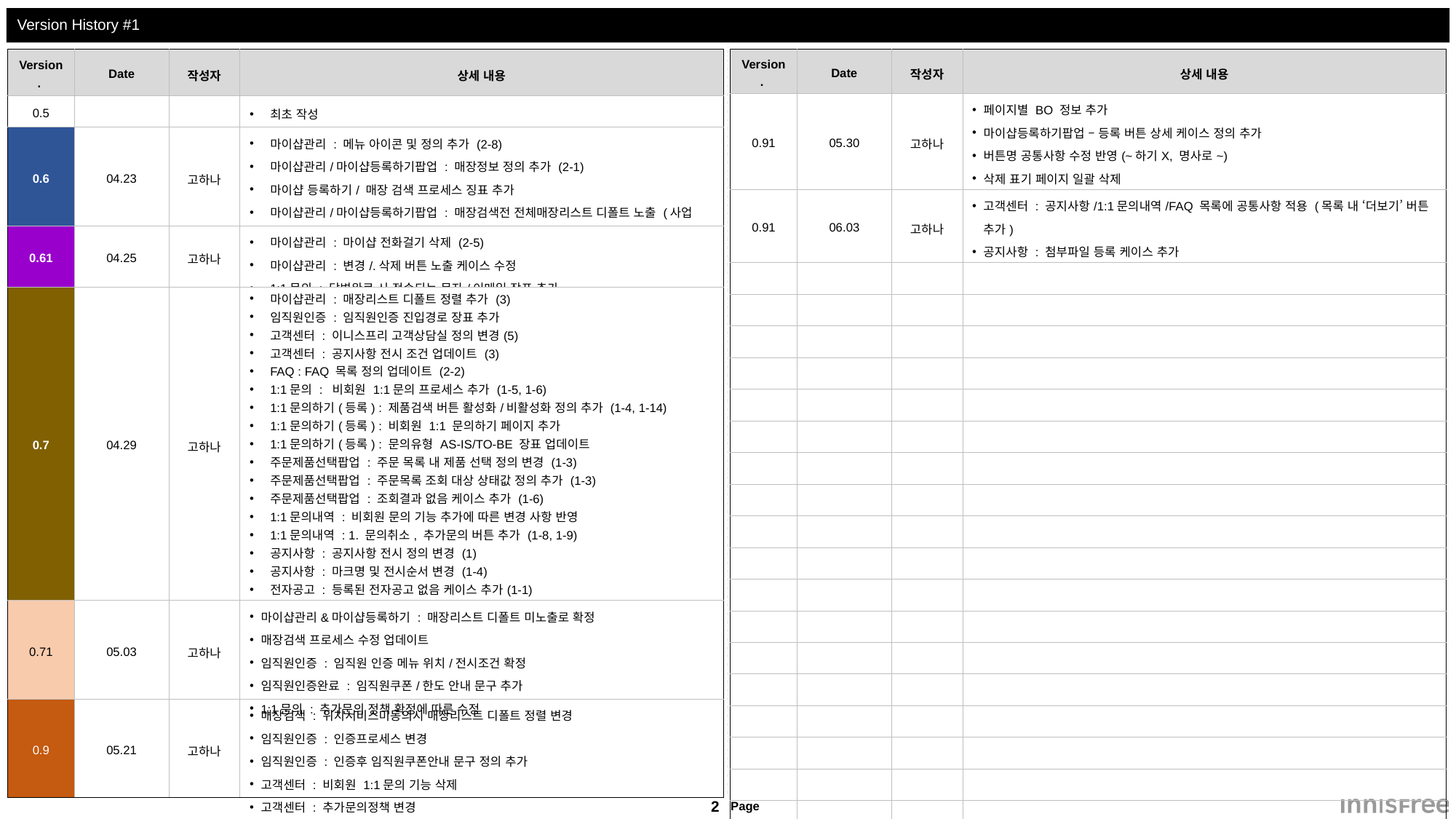

# Version History #1
| Version. | Date | 작성자 | 상세 내용 |
| --- | --- | --- | --- |
| 0.5 |  |  | 최초 작성 |
| 0.6 | 04.23 | 고하나 | 마이샵관리 : 메뉴 아이콘 및 정의 추가 (2-8) 마이샵관리/마이샵등록하기팝업 : 매장정보 정의 추가 (2-1) 마이샵 등록하기/ 매장 검색 프로세스 징표 추가 마이샵관리/마이샵등록하기팝업 : 매장검색전 전체매장리스트 디폴트 노출 (사업 확정) |
| 0.61 | 04.25 | 고하나 | 마이샵관리 : 마이샵 전화걸기 삭제 (2-5) 마이샵관리 : 변경/.삭제 버튼 노출 케이스 수정 1:1문의 : 답변완료 시 전송되는 문자/이메일 장표 추가 |
| 0.7 | 04.29 | 고하나 | 마이샵관리 : 매장리스트 디폴트 정렬 추가 (3) 임직원인증 : 임직원인증 진입경로 장표 추가 고객센터 : 이니스프리 고객상담실 정의 변경(5) 고객센터 : 공지사항 전시 조건 업데이트 (3) FAQ : FAQ 목록 정의 업데이트 (2-2) 1:1문의 : 비회원 1:1문의 프로세스 추가 (1-5, 1-6) 1:1문의하기(등록) : 제품검색 버튼 활성화/비활성화 정의 추가 (1-4, 1-14) 1:1문의하기(등록) : 비회원 1:1 문의하기 페이지 추가 1:1문의하기(등록) : 문의유형 AS-IS/TO-BE 장표 업데이트 주문제품선택팝업 : 주문 목록 내 제품 선택 정의 변경 (1-3) 주문제품선택팝업 : 주문목록 조회 대상 상태값 정의 추가 (1-3) 주문제품선택팝업 : 조회결과 없음 케이스 추가 (1-6) 1:1문의내역 : 비회원 문의 기능 추가에 따른 변경 사항 반영 1:1문의내역 : 1. 문의취소, 추가문의 버튼 추가 (1-8, 1-9) 공지사항 : 공지사항 전시 정의 변경 (1) 공지사항 : 마크명 및 전시순서 변경 (1-4) 전자공고 : 등록된 전자공고 없음 케이스 추가(1-1) |
| 0.71 | 05.03 | 고하나 | 마이샵관리&마이샵등록하기 : 매장리스트 디폴트 미노출로 확정 매장검색 프로세스 수정 업데이트 임직원인증 : 임직원 인증 메뉴 위치/전시조건 확정 임직원인증완료 : 임직원쿠폰/한도 안내 문구 추가 1:1문의 : 추가문의 정책 확정에 따른 수정 |
| 0.9 | 05.21 | 고하나 | 매장검색 : 위치서비스미동의시 매장리스트 디폴트 정렬 변경 임직원인증 : 인증프로세스 변경 임직원인증 : 인증후 임직원쿠폰안내 문구 정의 추가 고객센터 : 비회원 1:1문의 기능 삭제 고객센터 : 추가문의정책 변경 정책 변경 |
| Version. | Date | 작성자 | 상세 내용 |
| --- | --- | --- | --- |
| 0.91 | 05.30 | 고하나 | 페이지별 BO 정보 추가 마이샵등록하기팝업 – 등록 버튼 상세 케이스 정의 추가 버튼명 공통사항 수정 반영(~하기X, 명사로~) 삭제 표기 페이지 일괄 삭제 |
| 0.91 | 06.03 | 고하나 | 고객센터 : 공지사항/1:1문의내역/FAQ 목록에 공통사항 적용 (목록 내 ‘더보기’ 버튼 추가) 공지사항 : 첨부파일 등록 케이스 추가 |
|  |  |  |  |
|  |  |  |  |
|  |  |  |  |
|  |  |  |  |
|  |  |  |  |
|  |  |  |  |
|  |  |  |  |
|  |  |  |  |
|  |  |  |  |
|  |  |  |  |
|  |  |  |  |
|  |  |  |  |
|  |  |  |  |
|  |  |  |  |
|  |  |  |  |
|  |  |  |  |
|  |  |  |  |
|  |  |  |  |